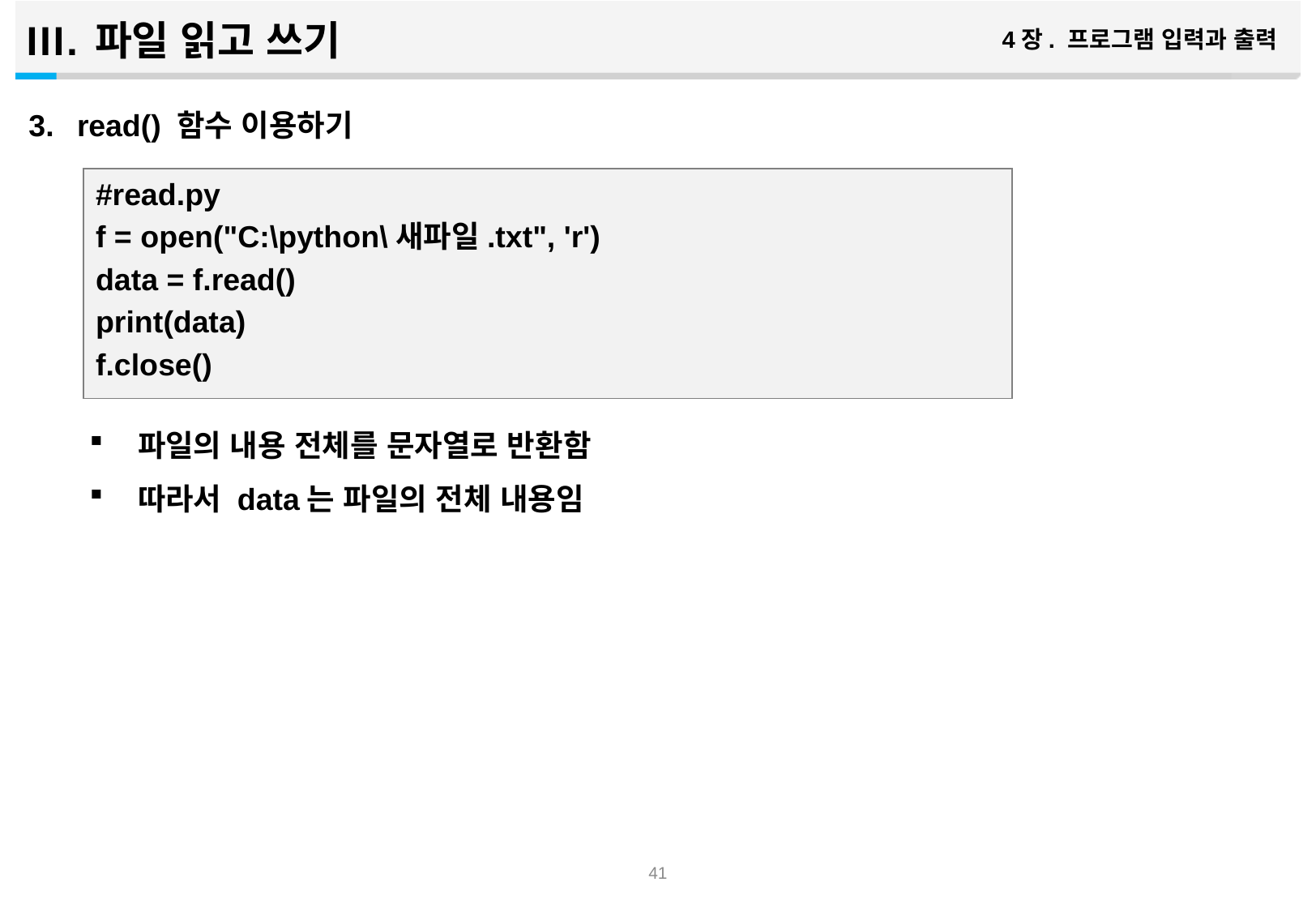

파일 읽고 쓰기
4장. 프로그램 입력과 출력
read() 함수 이용하기

파일의 내용 전체를 문자열로 반환함
따라서 data는 파일의 전체 내용임

#read.py
f = open("C:\python\새파일.txt", 'r')
data = f.read()
print(data)
f.close()

41